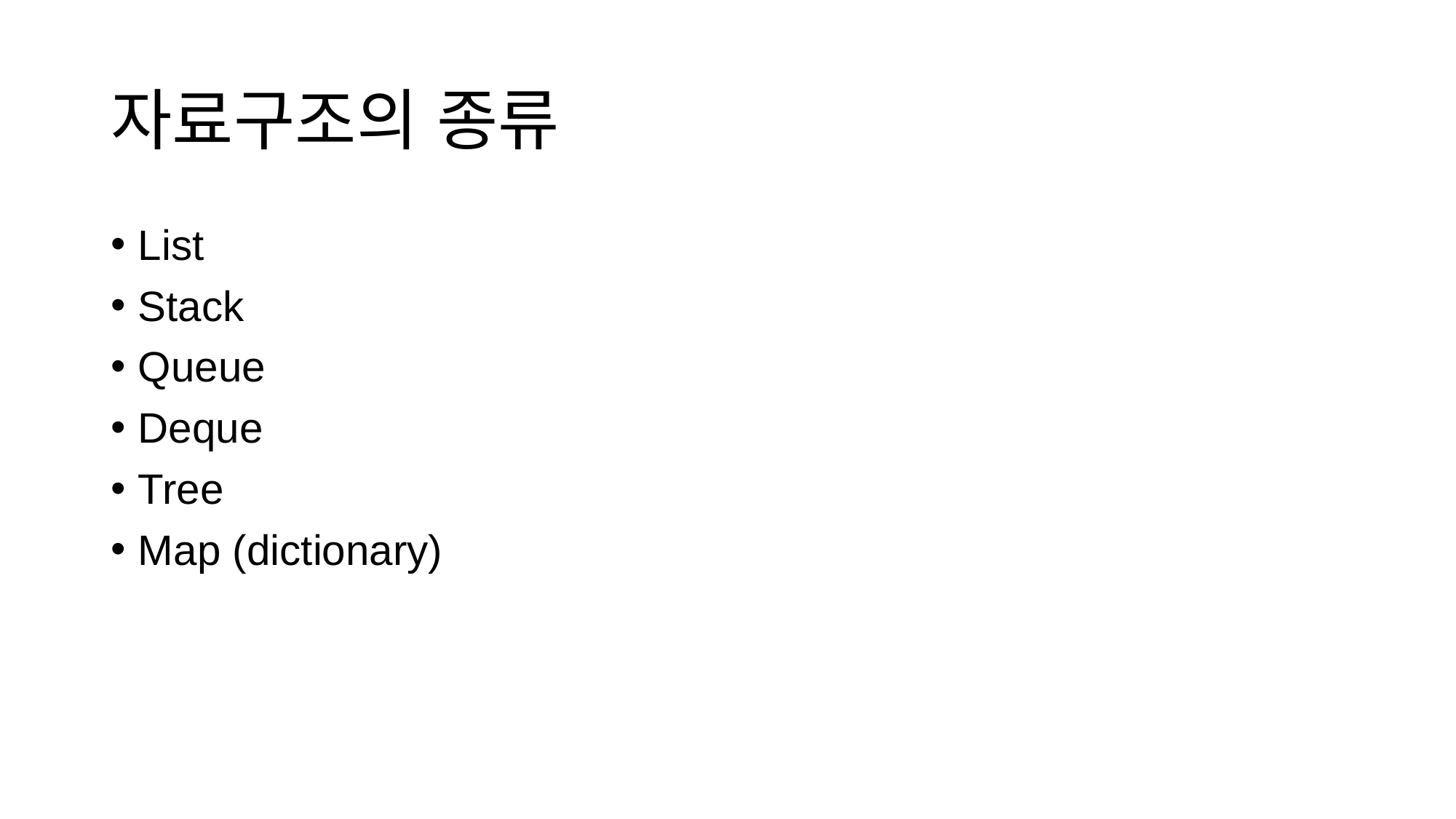

# 자료구조의 종류
List
Stack
Queue
Deque
Tree
Map (dictionary)